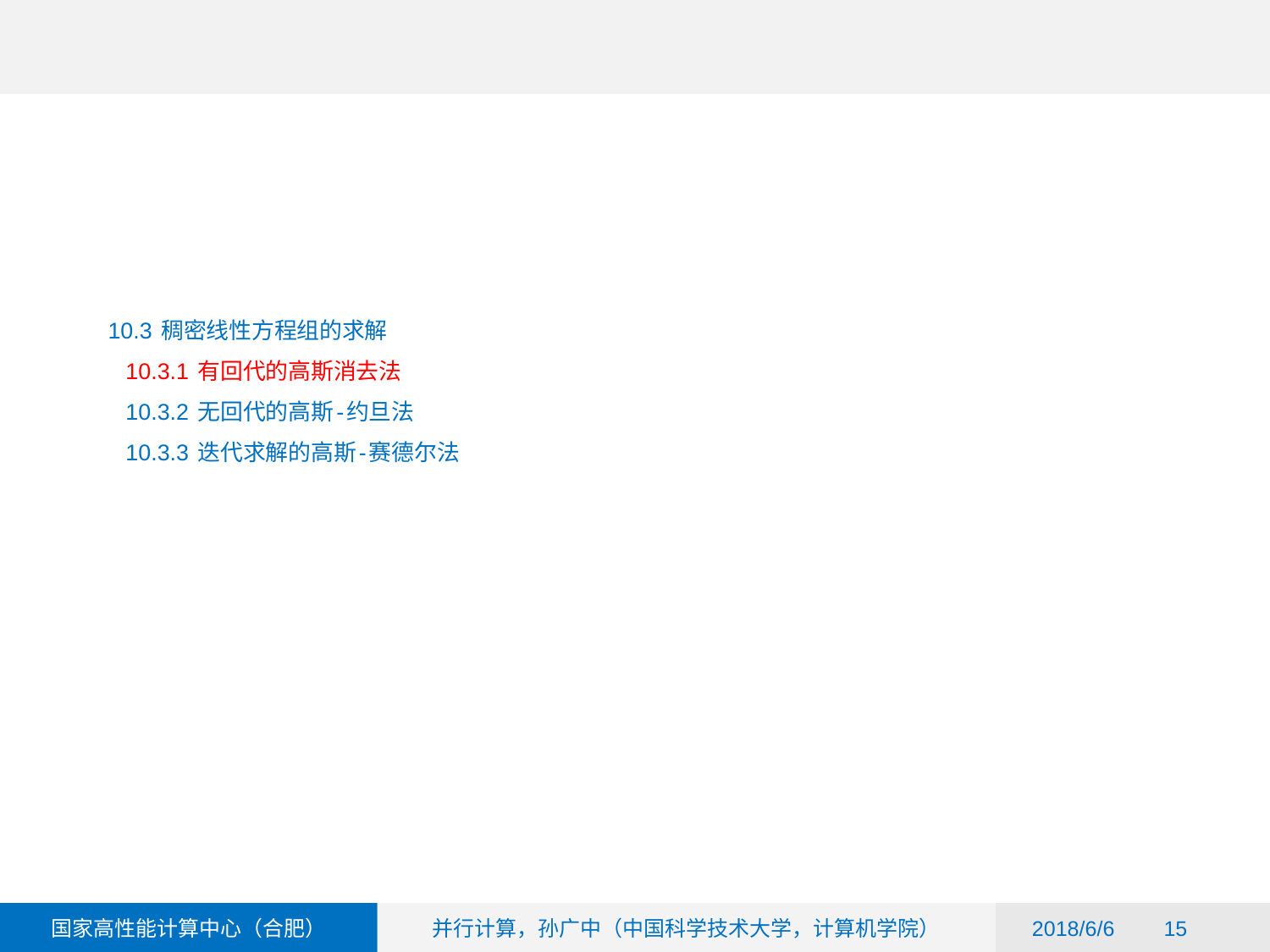

# 10.3 稠密线性方程组的求解 10.3.1 有回代的高斯消去法 10.3.2 无回代的高斯-约旦法 10.3.3 迭代求解的高斯-赛德尔法
2018/6/6
15